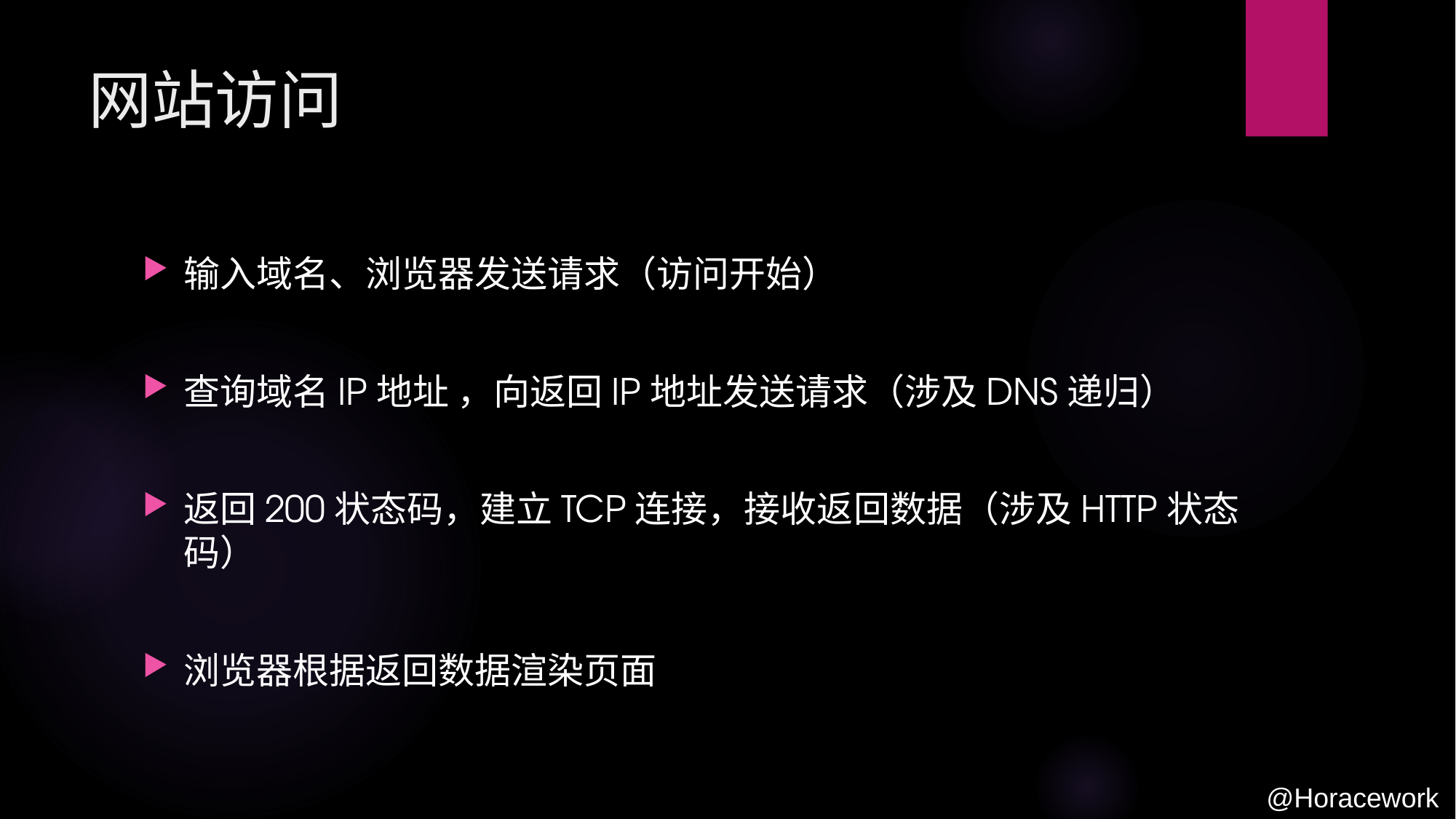

# 网站访问
输入域名、浏览器发送请求（访问开始）

查询域名IP地址 ，向返回IP地址发送请求（涉及DNS递归）

返回200状态码，建立TCP连接，接收返回数据（涉及HTTP状态码）

浏览器根据返回数据渲染页面

@Horacework